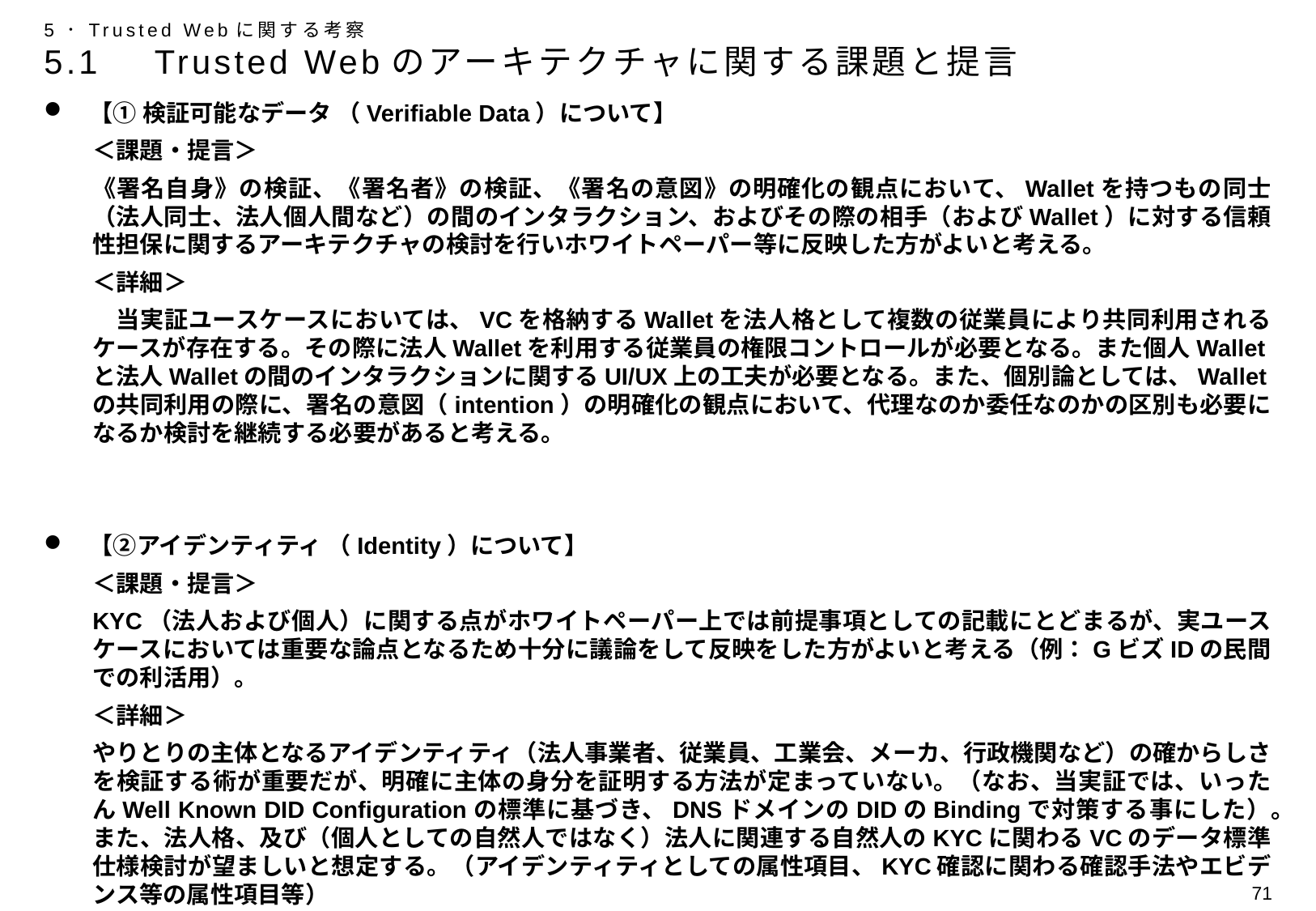

# 5．Trusted Webに関する考察 5.1　Trusted Webのアーキテクチャに関する課題と提言
【① 検証可能なデータ （Verifiable Data）について】
＜課題・提言＞
《署名自身》の検証、《署名者》の検証、《署名の意図》の明確化の観点において、Walletを持つもの同士（法人同士、法人個人間など）の間のインタラクション、およびその際の相手（およびWallet）に対する信頼性担保に関するアーキテクチャの検討を行いホワイトペーパー等に反映した方がよいと考える。
＜詳細＞
　当実証ユースケースにおいては、VCを格納するWalletを法人格として複数の従業員により共同利用されるケースが存在する。その際に法人Walletを利用する従業員の権限コントロールが必要となる。また個人Walletと法人Walletの間のインタラクションに関するUI/UX上の工夫が必要となる。また、個別論としては、Walletの共同利用の際に、署名の意図（intention）の明確化の観点において、代理なのか委任なのかの区別も必要になるか検討を継続する必要があると考える。

【②アイデンティティ （Identity）について】
＜課題・提言＞
KYC（法人および個人）に関する点がホワイトペーパー上では前提事項としての記載にとどまるが、実ユースケースにおいては重要な論点となるため十分に議論をして反映をした方がよいと考える（例：GビズIDの民間での利活用）。
＜詳細＞
やりとりの主体となるアイデンティティ（法人事業者、従業員、工業会、メーカ、行政機関など）の確からしさを検証する術が重要だが、明確に主体の身分を証明する方法が定まっていない。（なお、当実証では、いったんWell Known DID Configurationの標準に基づき、DNSドメインのDIDのBindingで対策する事にした）。また、法人格、及び（個人としての自然人ではなく）法人に関連する自然人のKYCに関わるVCのデータ標準仕様検討が望ましいと想定する。（アイデンティティとしての属性項目、KYC確認に関わる確認手法やエビデンス等の属性項目等）